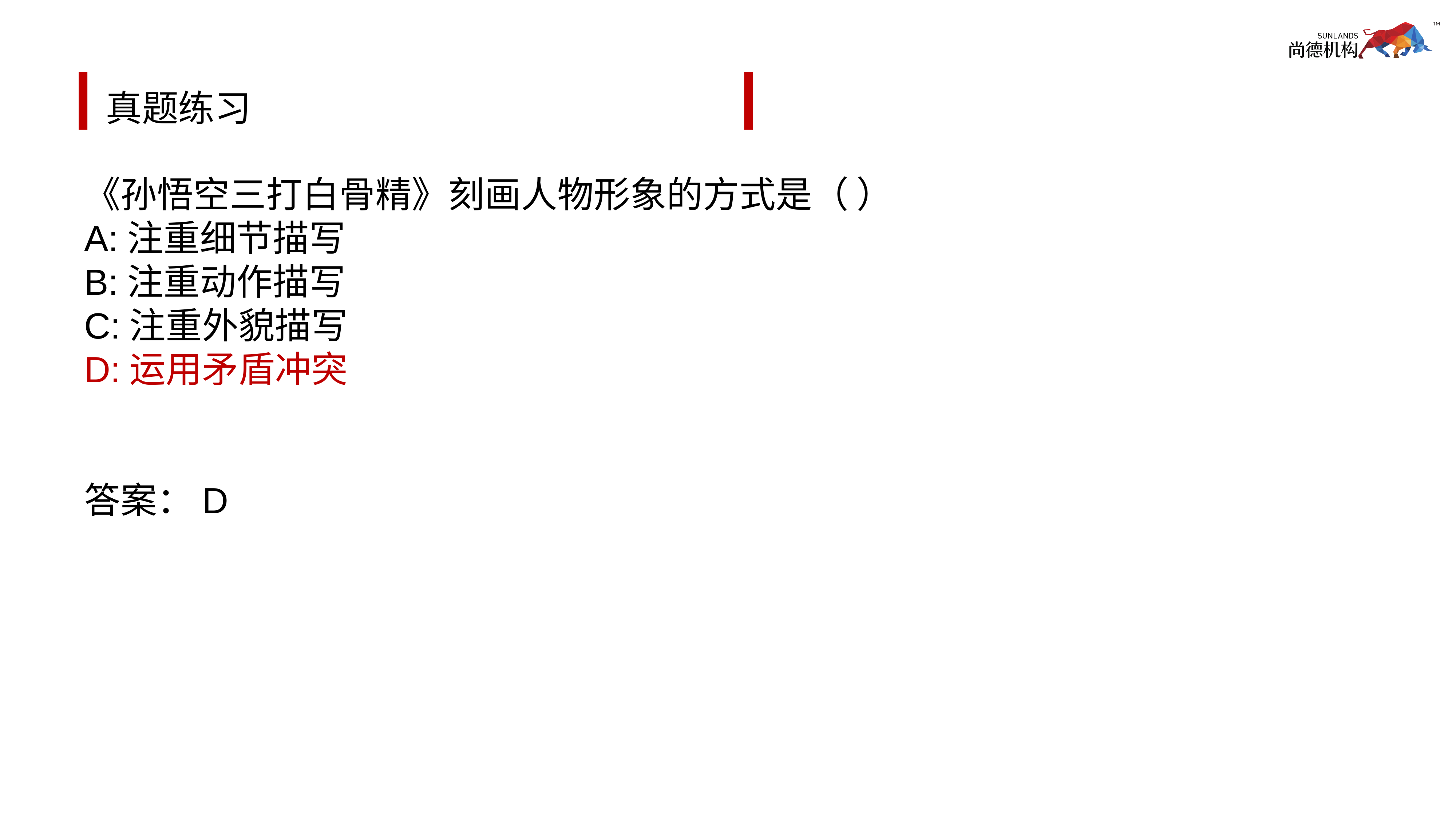

# 真题练习
《孙悟空三打白骨精》刻画人物形象的方式是（ ）
A:注重细节描写
B:注重动作描写
C:注重外貌描写
D:运用矛盾冲突

答案：D